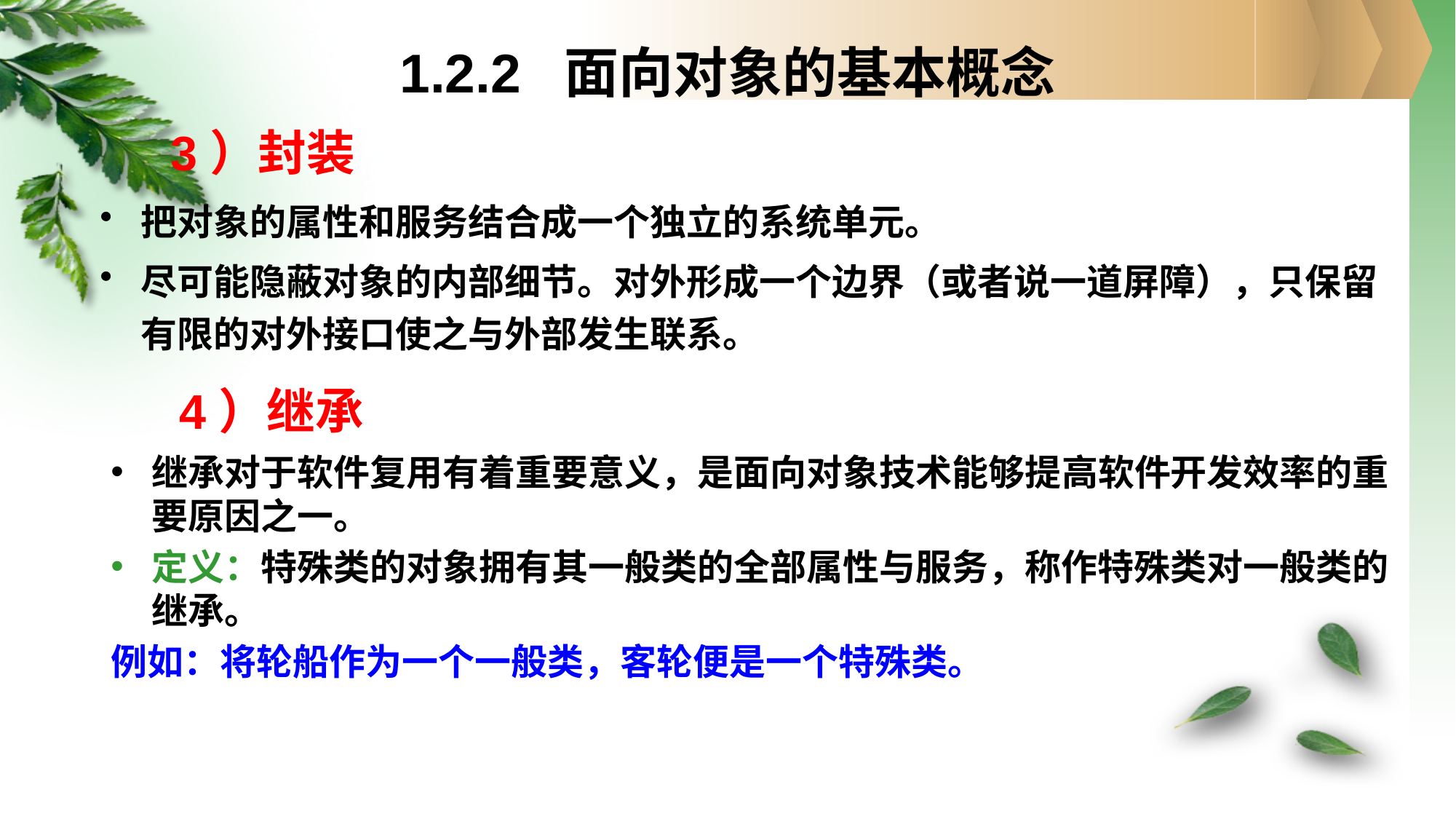

# 1.2.2  面向对象的基本概念
3）封装
把对象的属性和服务结合成一个独立的系统单元。
尽可能隐蔽对象的内部细节。对外形成一个边界（或者说一道屏障），只保留有限的对外接口使之与外部发生联系。
4）继承
继承对于软件复用有着重要意义，是面向对象技术能够提高软件开发效率的重要原因之一。
定义：特殊类的对象拥有其一般类的全部属性与服务，称作特殊类对一般类的继承。
例如：将轮船作为一个一般类，客轮便是一个特殊类。